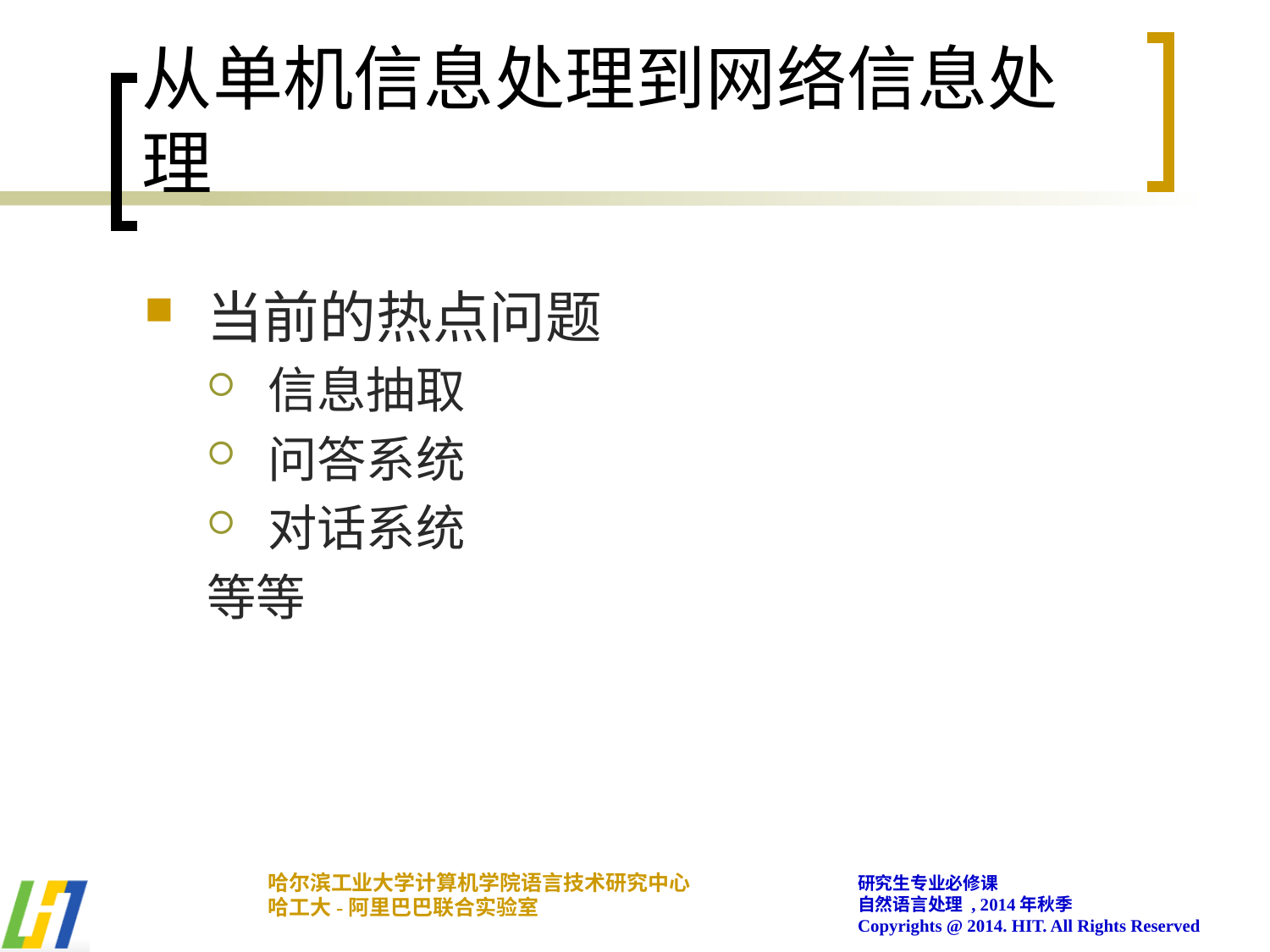

# 从单机信息处理到网络信息处理
当前的热点问题
信息抽取
问答系统
对话系统
等等

哈尔滨工业大学计算机学院语言技术研究中心
哈工大-阿里巴巴联合实验室
研究生专业必修课
自然语言处理 , 2014年秋季
Copyrights @ 2014. HIT. All Rights Reserved